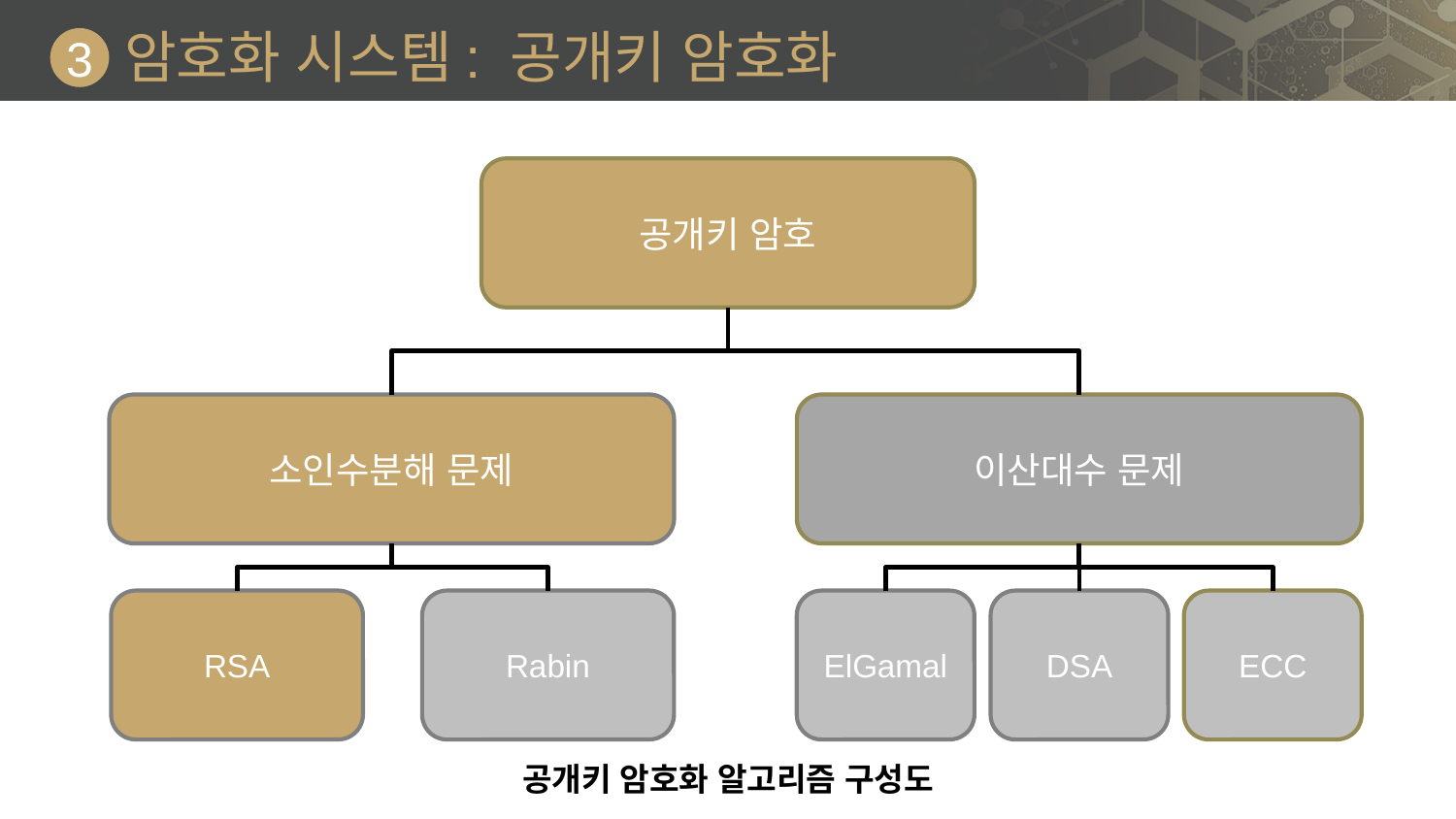

# 암호화 시스템: 공개키 암호화
3
공개키 암호
소인수분해 문제
이산대수 문제
RSA
Rabin
ElGamal
DSA
ECC
공개키 암호화 알고리즘 구성도